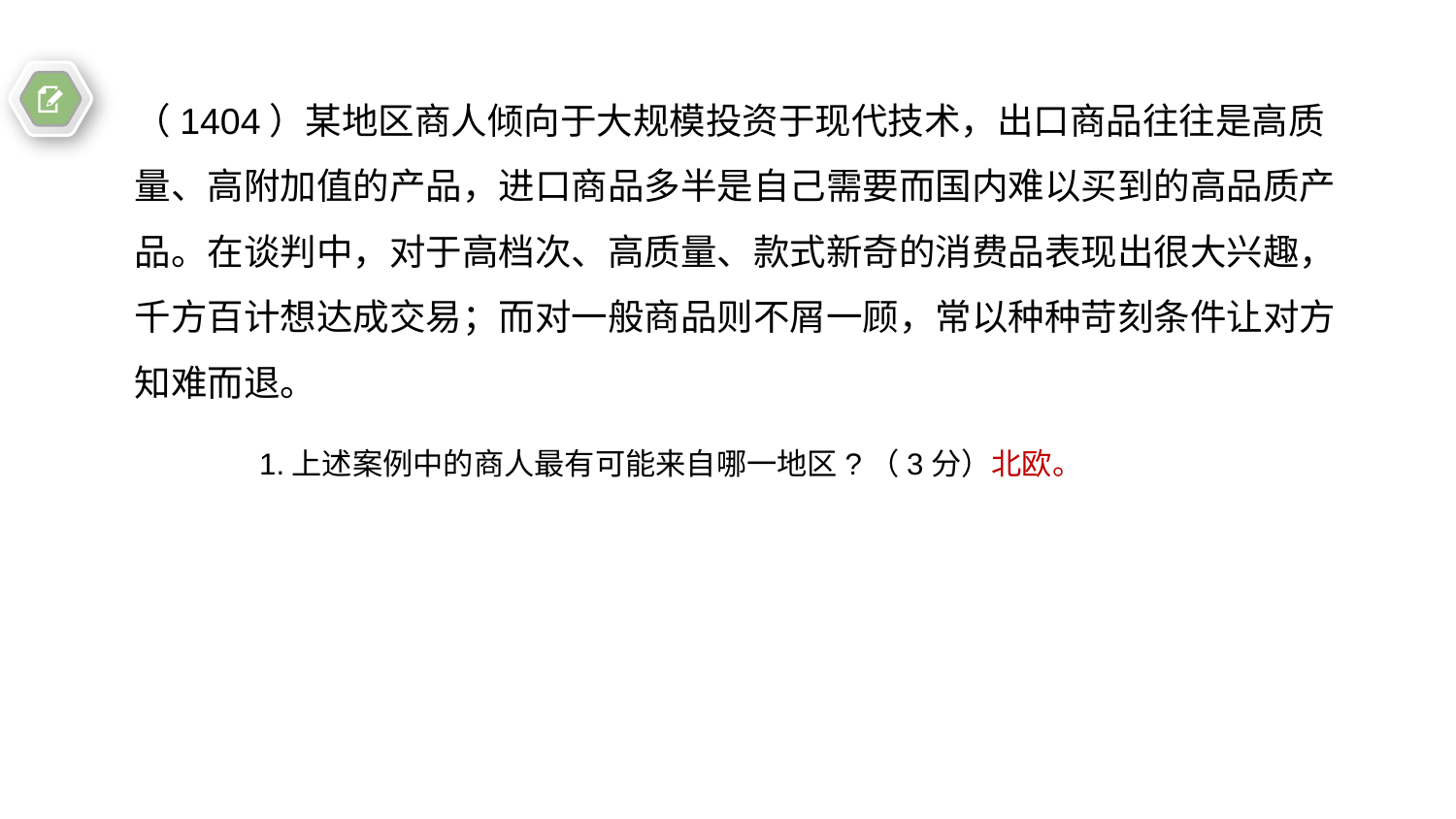

（1404）某地区商人倾向于大规模投资于现代技术，出口商品往往是高质量、高附加值的产品，进口商品多半是自己需要而国内难以买到的高品质产品。在谈判中，对于高档次、高质量、款式新奇的消费品表现出很大兴趣，千方百计想达成交易；而对一般商品则不屑一顾，常以种种苛刻条件让对方知难而退。
1.上述案例中的商人最有可能来自哪一地区?（3分）北欧。